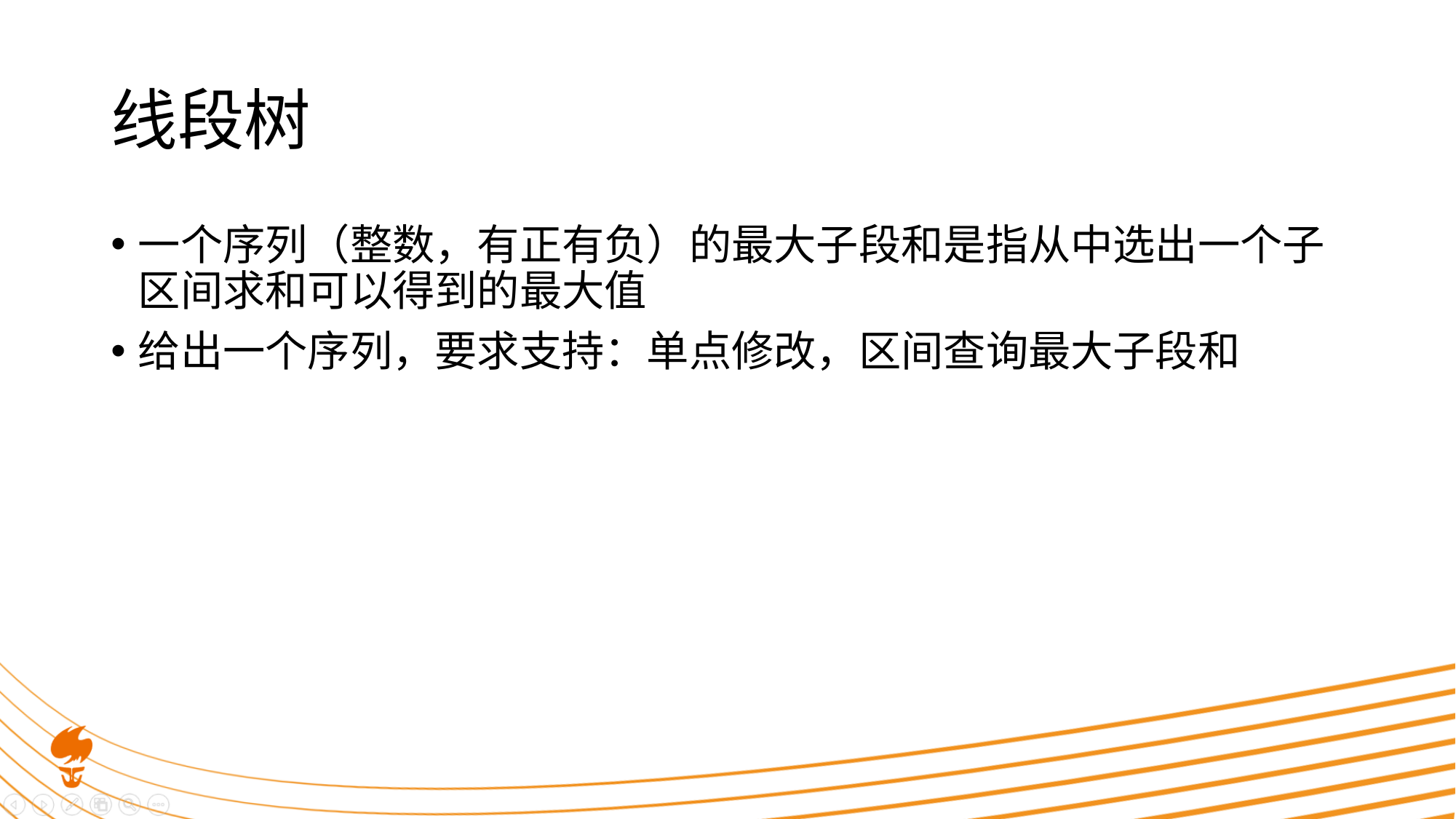

# 线段树
一个序列（整数，有正有负）的最大子段和是指从中选出一个子区间求和可以得到的最大值
给出一个序列，要求支持：单点修改，区间查询最大子段和